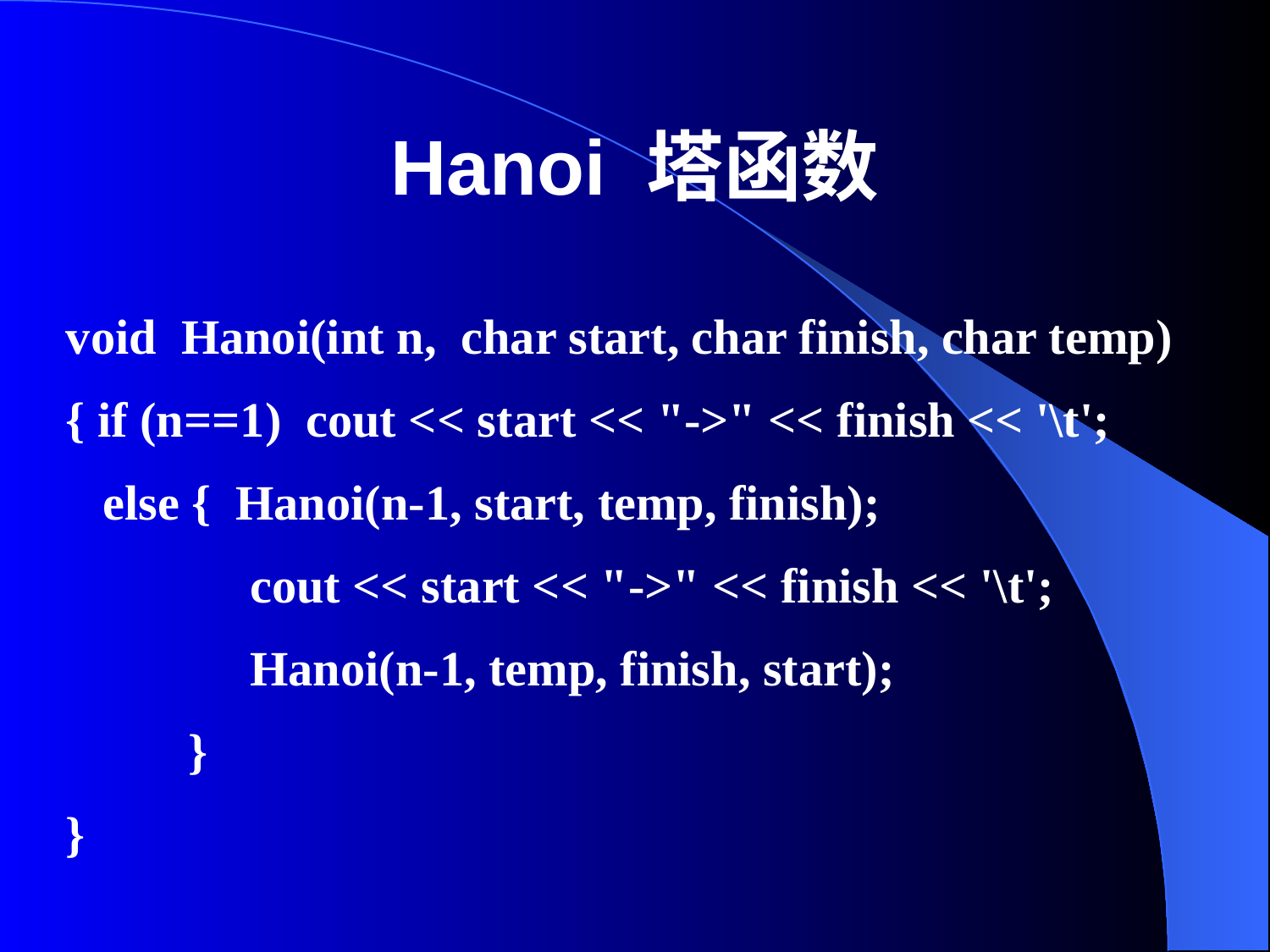

# Hanoi 塔函数
void  Hanoi(int n,  char start, char finish, char temp)
{ if (n==1)  cout << start << "->" << finish << '\t';
   else {  Hanoi(n-1, start, temp, finish);
               cout << start << "->" << finish << '\t';
               Hanoi(n-1, temp, finish, start);
          }
}